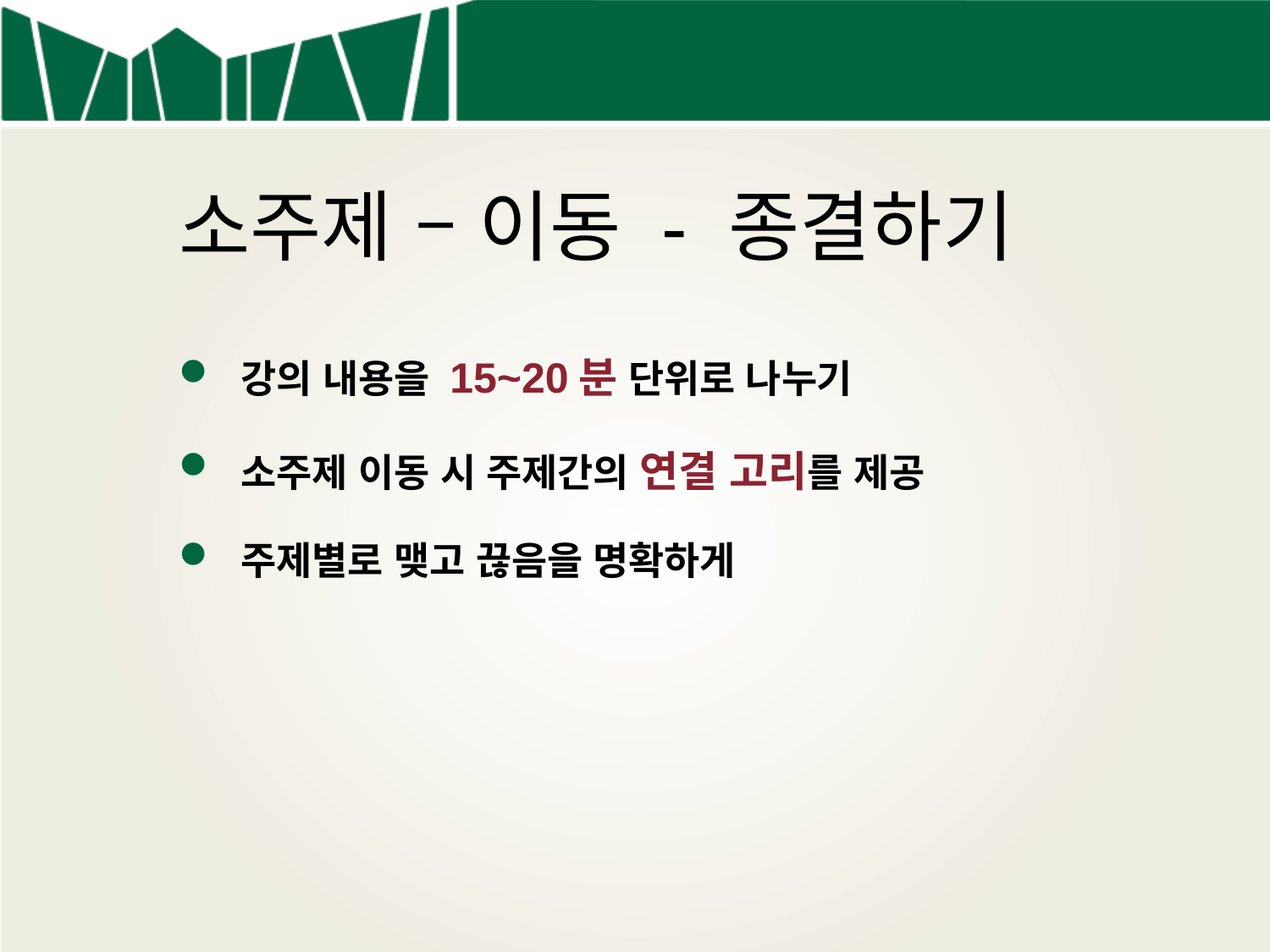

# 소주제 – 이동 - 종결하기
강의 내용을 15~20분 단위로 나누기
소주제 이동 시 주제간의 연결 고리를 제공
주제별로 맺고 끊음을 명확하게